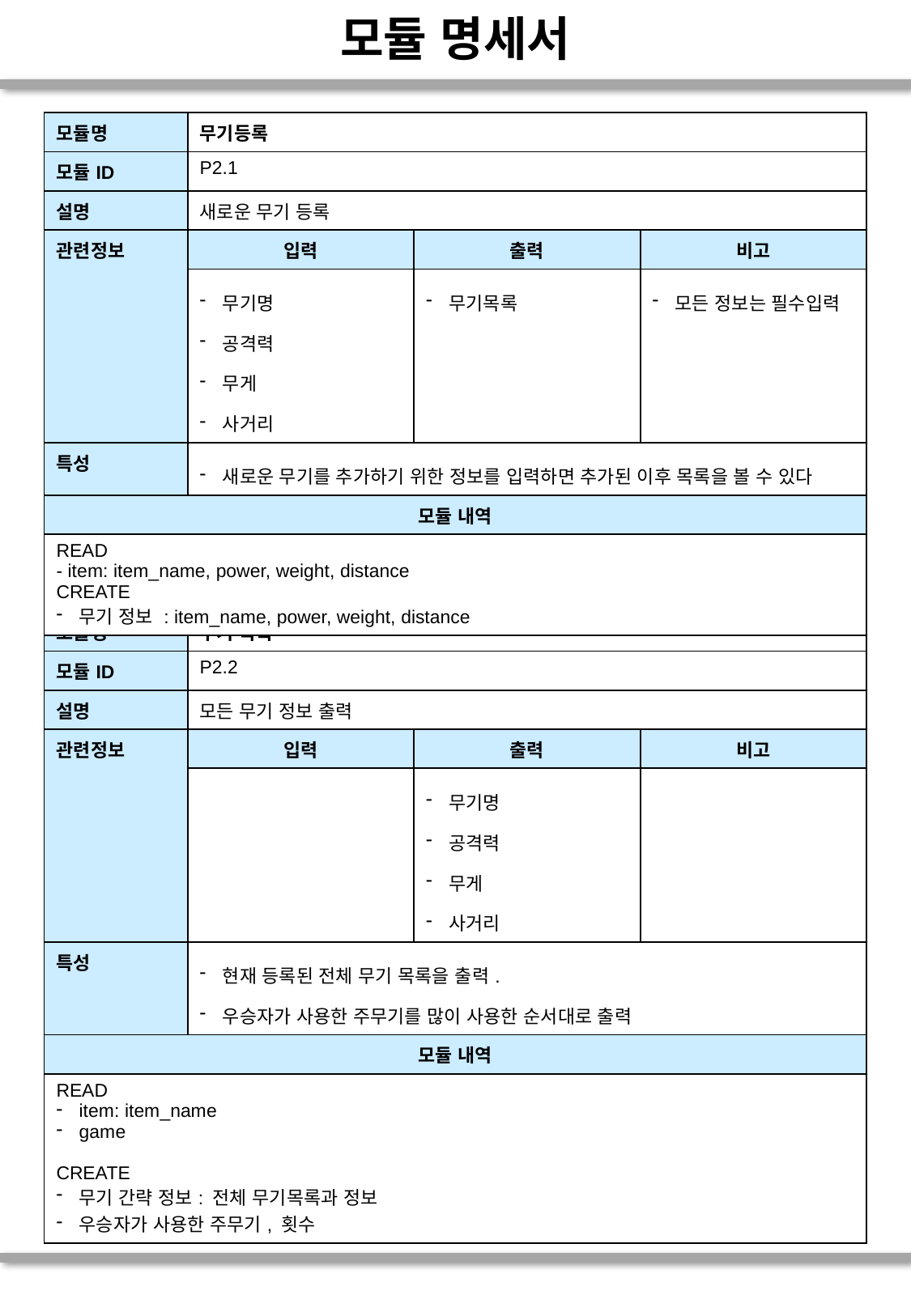

# 모듈 명세서
| 모듈명 | 무기등록 |  |  |
| --- | --- | --- | --- |
| 모듈ID | P2.1 |  |  |
| 설명 | 새로운 무기 등록 |  |  |
| 관련정보 | 입력 | 출력 | 비고 |
|  | 무기명 공격력 무게 사거리 | 무기목록 | 모든 정보는 필수입력 |
| 특성 | 새로운 무기를 추가하기 위한 정보를 입력하면 추가된 이후 목록을 볼 수 있다 |  |  |
| 모듈 내역 |  |  |  |
| READ - item: item\_name, power, weight, distance CREATE 무기 정보 : item\_name, power, weight, distance |  |  |  |
| 모듈명 | 무기 목록 |  |  |
| --- | --- | --- | --- |
| 모듈ID | P2.2 |  |  |
| 설명 | 모든 무기 정보 출력 |  |  |
| 관련정보 | 입력 | 출력 | 비고 |
|  |  | 무기명 공격력 무게 사거리 |  |
| 특성 | 현재 등록된 전체 무기 목록을 출력. 우승자가 사용한 주무기를 많이 사용한 순서대로 출력 |  |  |
| 모듈 내역 |  |  |  |
| READ item: item\_name game CREATE 무기 간략 정보: 전체 무기목록과 정보 우승자가 사용한 주무기, 횟수 |  |  |  |